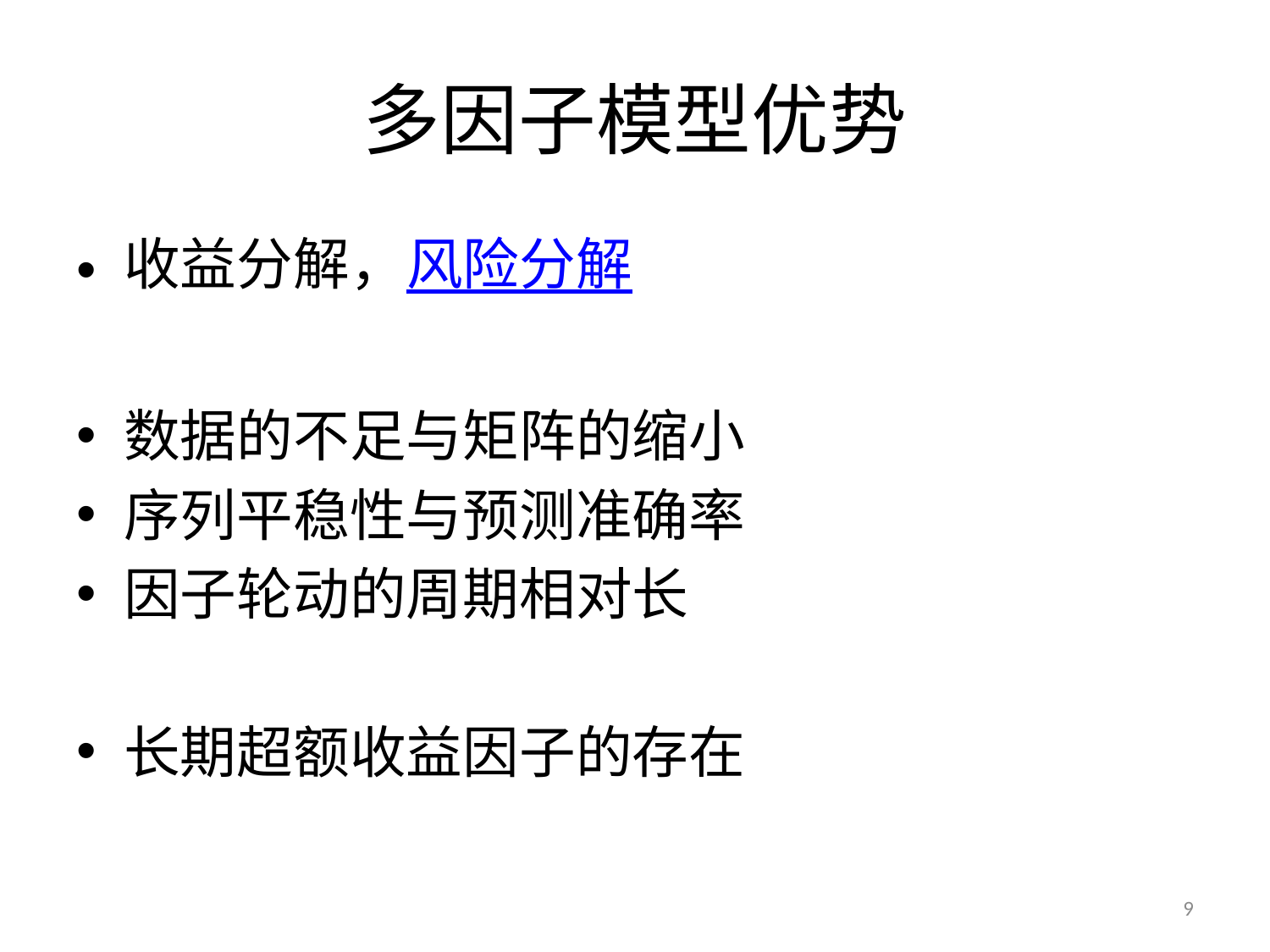

# 多因子模型优势
收益分解，风险分解

数据的不足与矩阵的缩小
序列平稳性与预测准确率
因子轮动的周期相对长

长期超额收益因子的存在
9